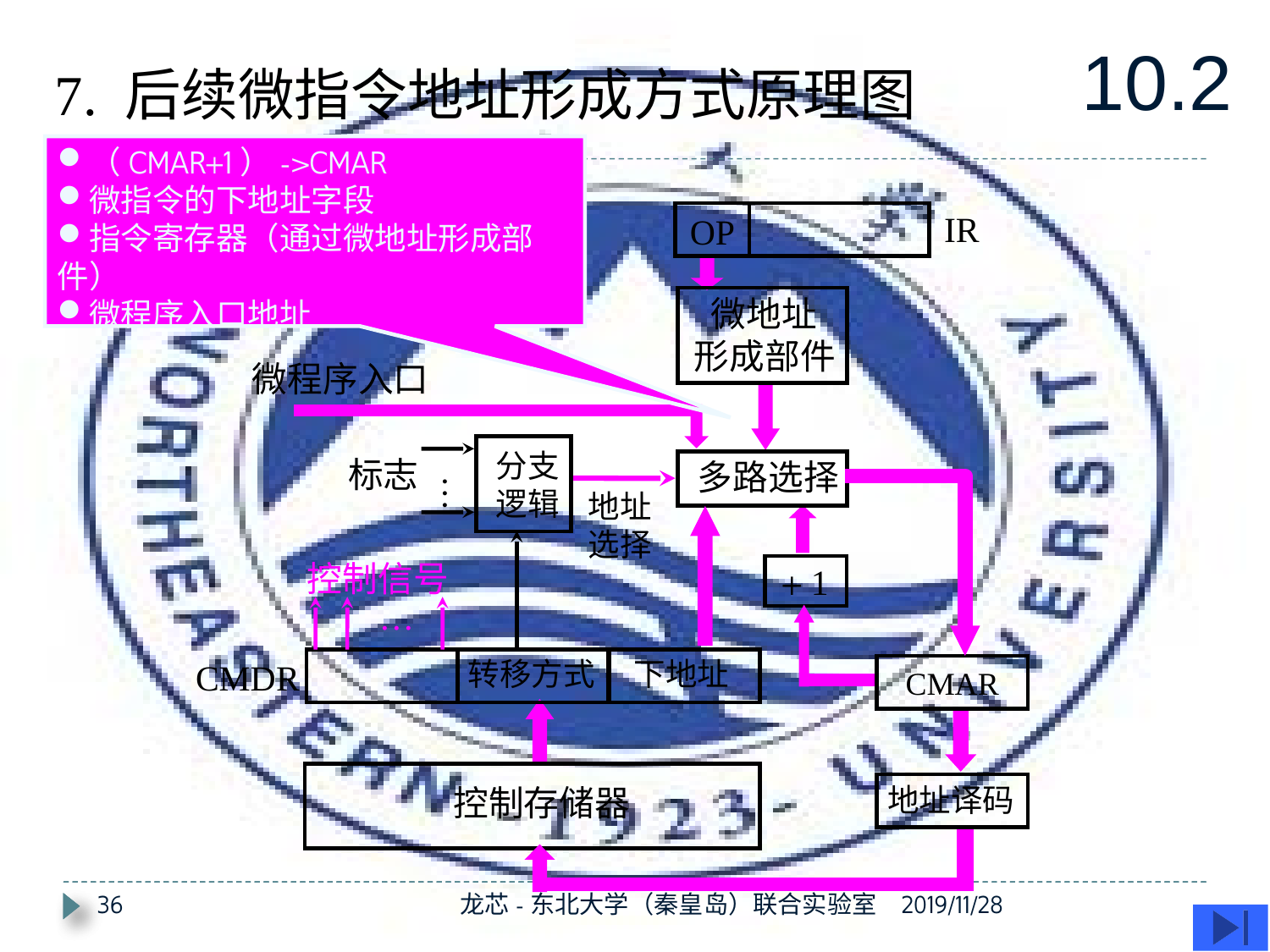

10.2
7. 后续微指令地址形成方式原理图
（CMAR+1）->CMAR
微指令的下地址字段
指令寄存器（通过微地址形成部件）
微程序入口地址
IR
OP

    微地址
 形成部件

微程序入口

 分支
 逻辑
标志

…

 多路选择

地址
选择

控制信号
…

+ 1

CMDR

转移方式
下地址
CMAR

控制存储器
地址译码

36
龙芯-东北大学（秦皇岛）联合实验室
2019/11/28